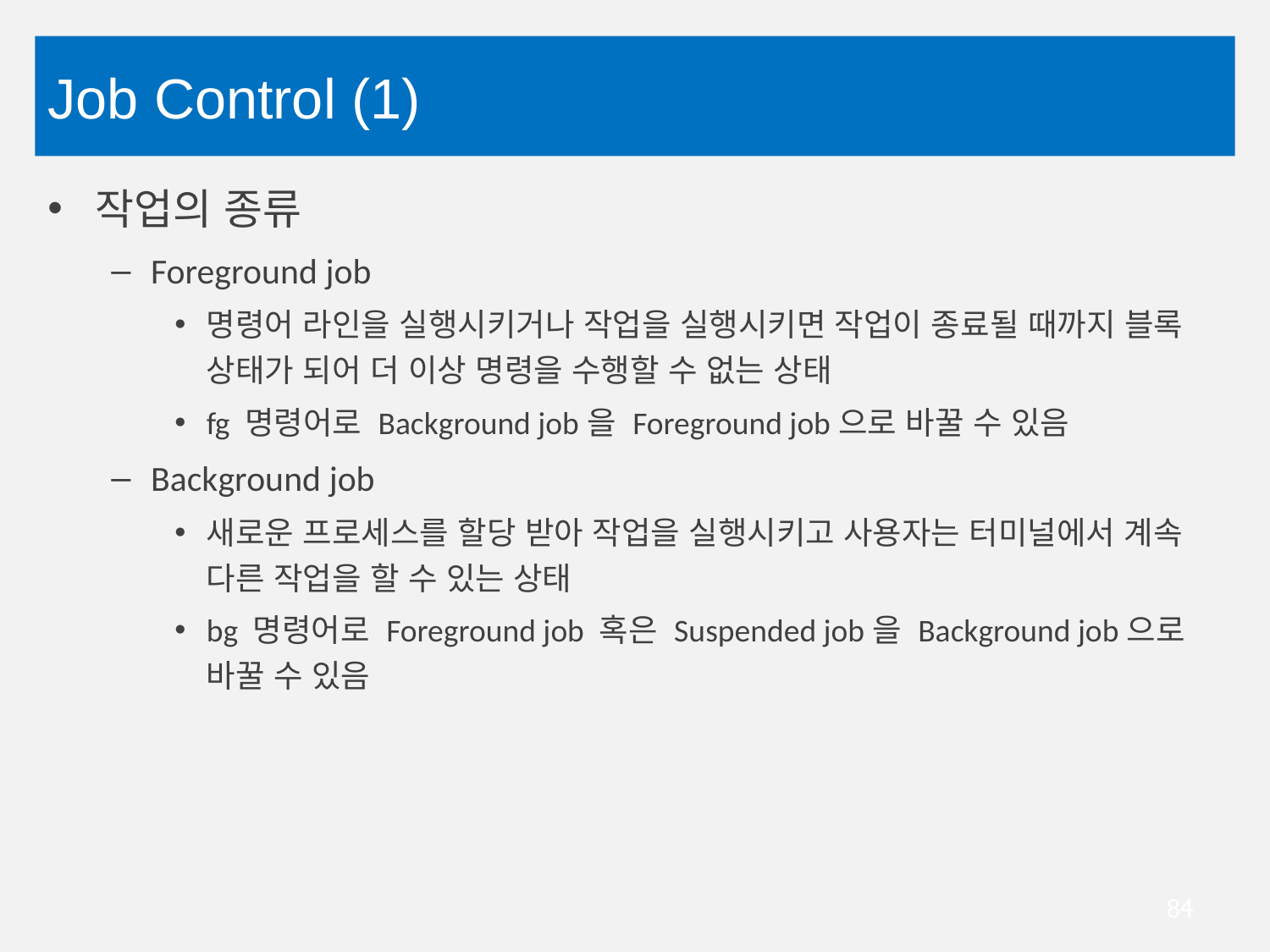

# Job Control (1)
작업의 종류
Foreground job
명령어 라인을 실행시키거나 작업을 실행시키면 작업이 종료될 때까지 블록 상태가 되어 더 이상 명령을 수행할 수 없는 상태
fg 명령어로 Background job을 Foreground job으로 바꿀 수 있음
Background job
새로운 프로세스를 할당 받아 작업을 실행시키고 사용자는 터미널에서 계속 다른 작업을 할 수 있는 상태
bg 명령어로 Foreground job 혹은 Suspended job을 Background job으로 바꿀 수 있음
84